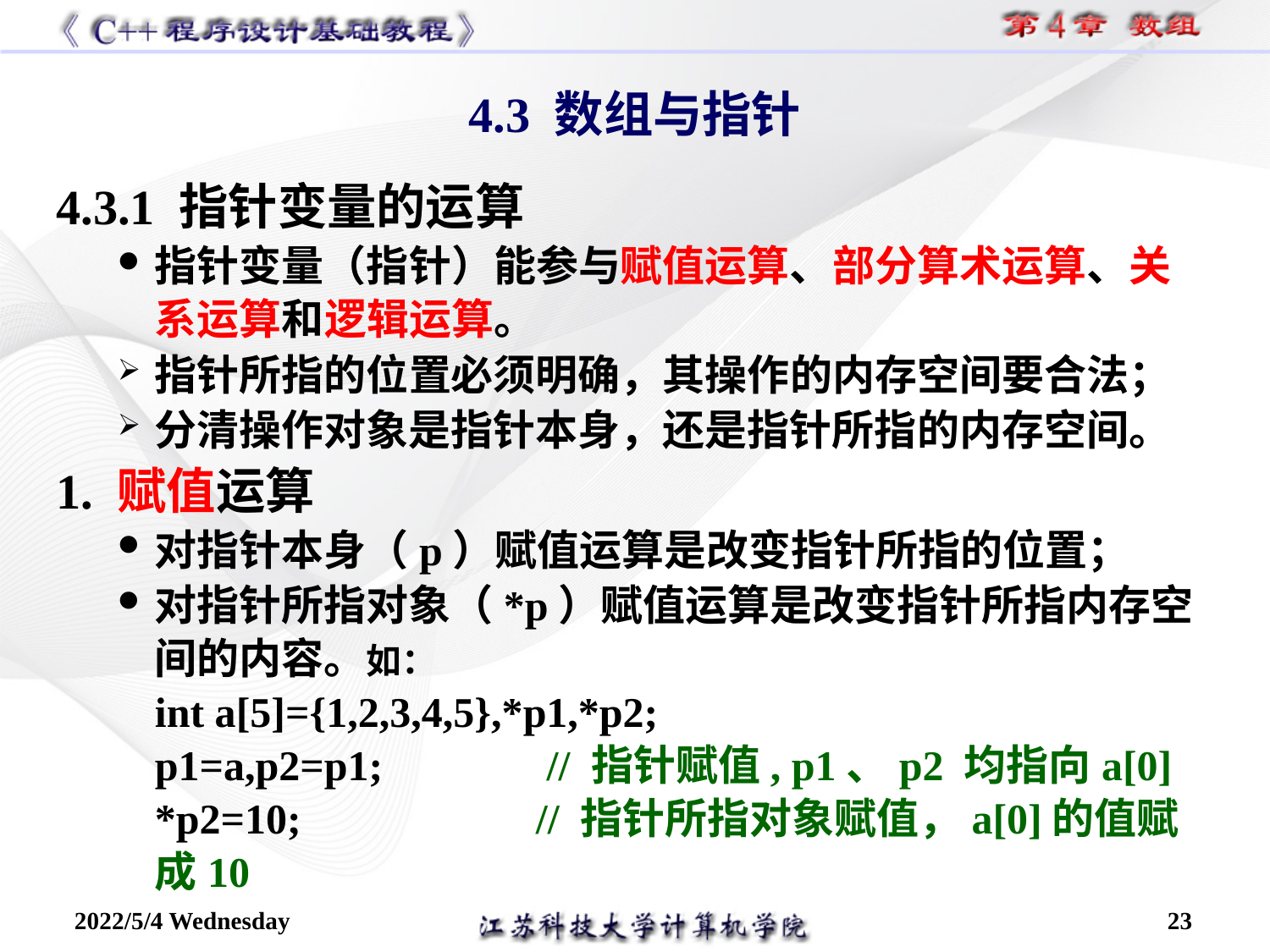

4.3 数组与指针
4.3.1 指针变量的运算
指针变量（指针）能参与赋值运算、部分算术运算、关系运算和逻辑运算。
指针所指的位置必须明确，其操作的内存空间要合法；
分清操作对象是指针本身，还是指针所指的内存空间。
1. 赋值运算
对指针本身（p）赋值运算是改变指针所指的位置；
对指针所指对象（*p）赋值运算是改变指针所指内存空间的内容。如：
int a[5]={1,2,3,4,5},*p1,*p2;
p1=a,p2=p1;	             // 指针赋值, p1、p2 均指向a[0]
*p2=10;		// 指针所指对象赋值，a[0]的值赋成10